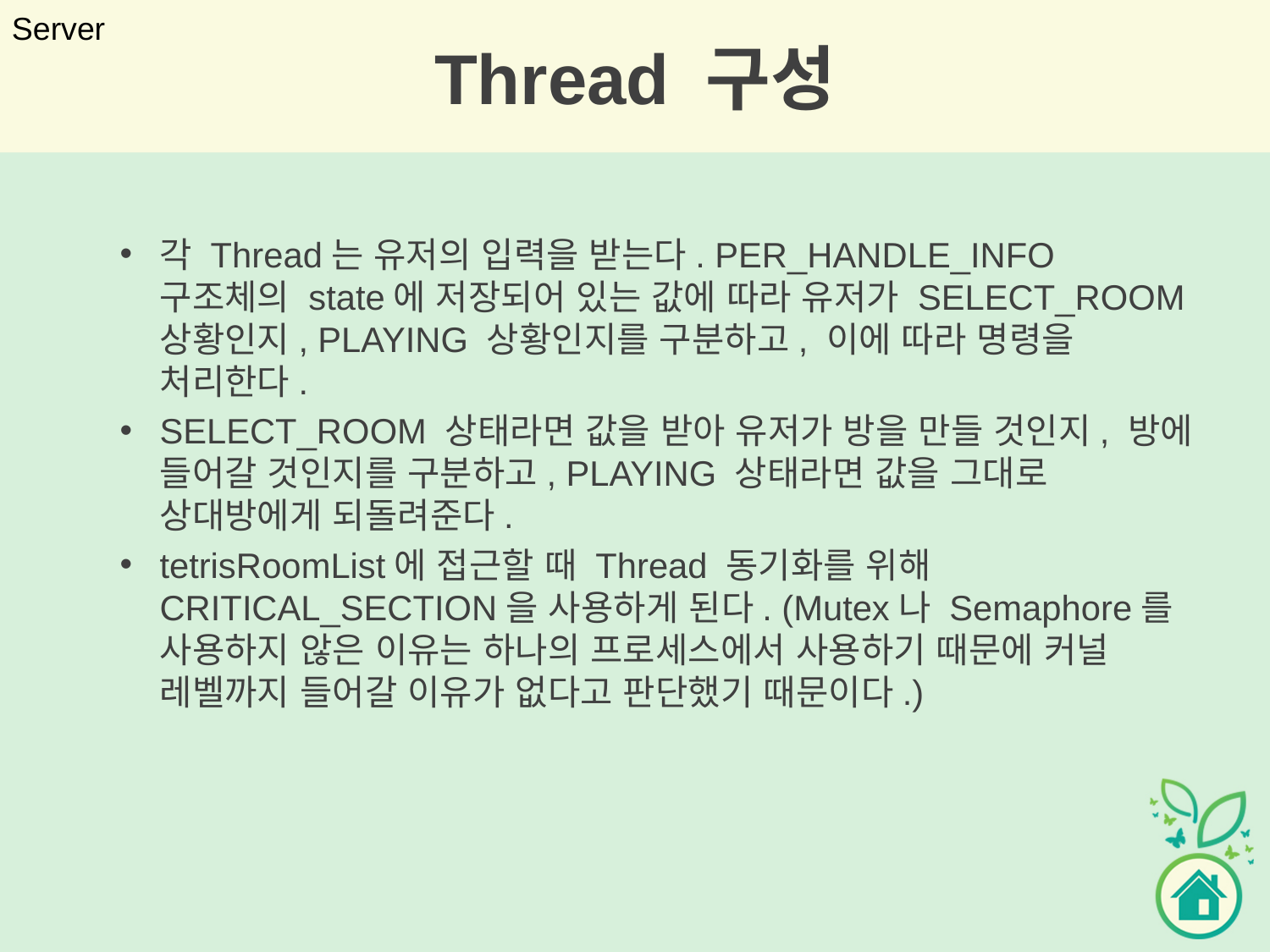

# Thread 구성
Server
각 Thread는 유저의 입력을 받는다. PER_HANDLE_INFO 구조체의 state에 저장되어 있는 값에 따라 유저가 SELECT_ROOM 상황인지, PLAYING 상황인지를 구분하고, 이에 따라 명령을 처리한다.
SELECT_ROOM 상태라면 값을 받아 유저가 방을 만들 것인지, 방에 들어갈 것인지를 구분하고, PLAYING 상태라면 값을 그대로 상대방에게 되돌려준다.
tetrisRoomList에 접근할 때 Thread 동기화를 위해 CRITICAL_SECTION을 사용하게 된다. (Mutex나 Semaphore를 사용하지 않은 이유는 하나의 프로세스에서 사용하기 때문에 커널 레벨까지 들어갈 이유가 없다고 판단했기 때문이다.)